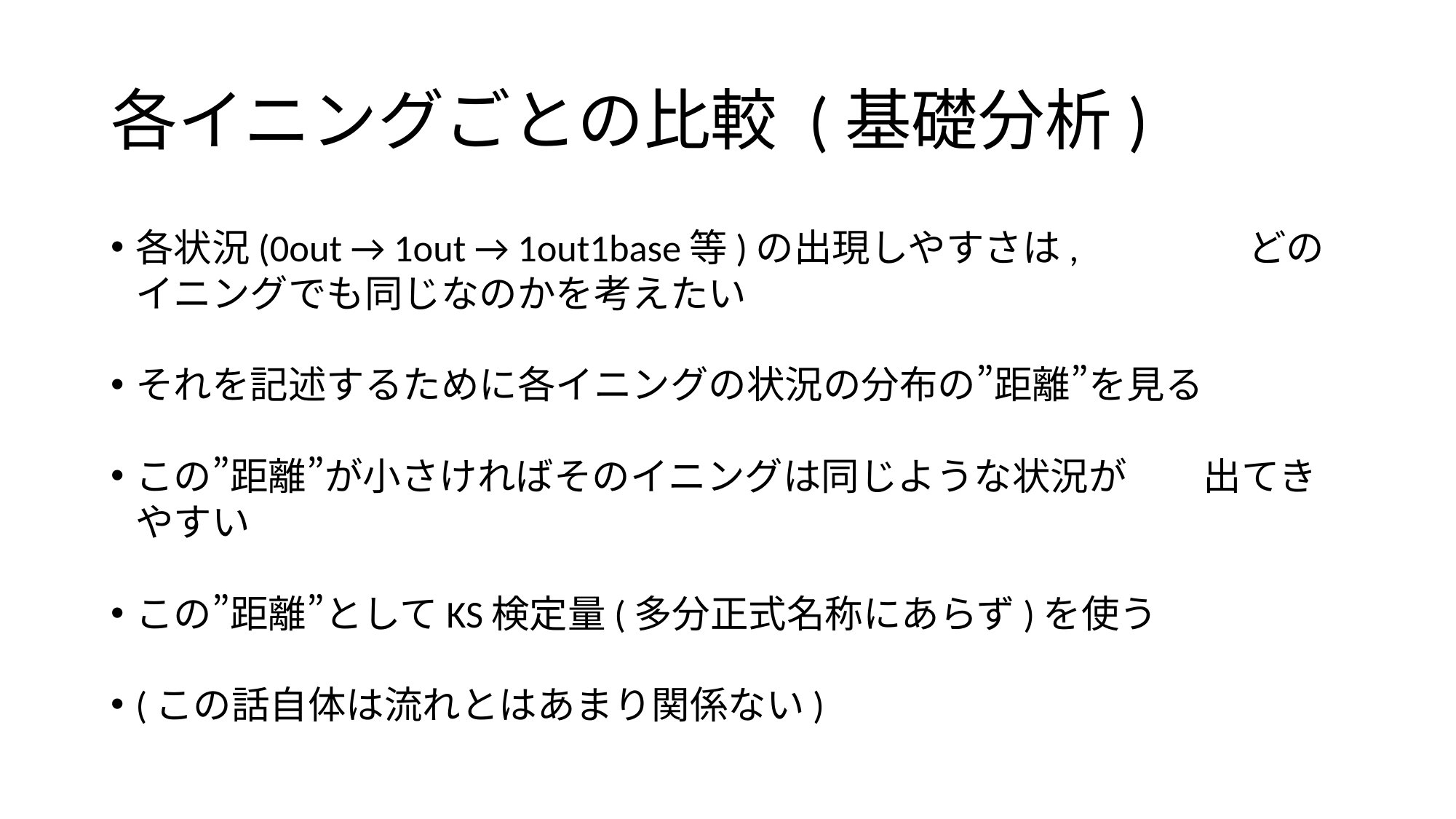

# 各イニングごとの比較 (基礎分析)
各状況(0out → 1out → 1out1base等)の出現しやすさは, 　　　　どのイニングでも同じなのかを考えたい

それを記述するために各イニングの状況の分布の”距離”を見る

この”距離”が小さければそのイニングは同じような状況が　　出てきやすい

この”距離”としてKS検定量(多分正式名称にあらず)を使う

(この話自体は流れとはあまり関係ない)